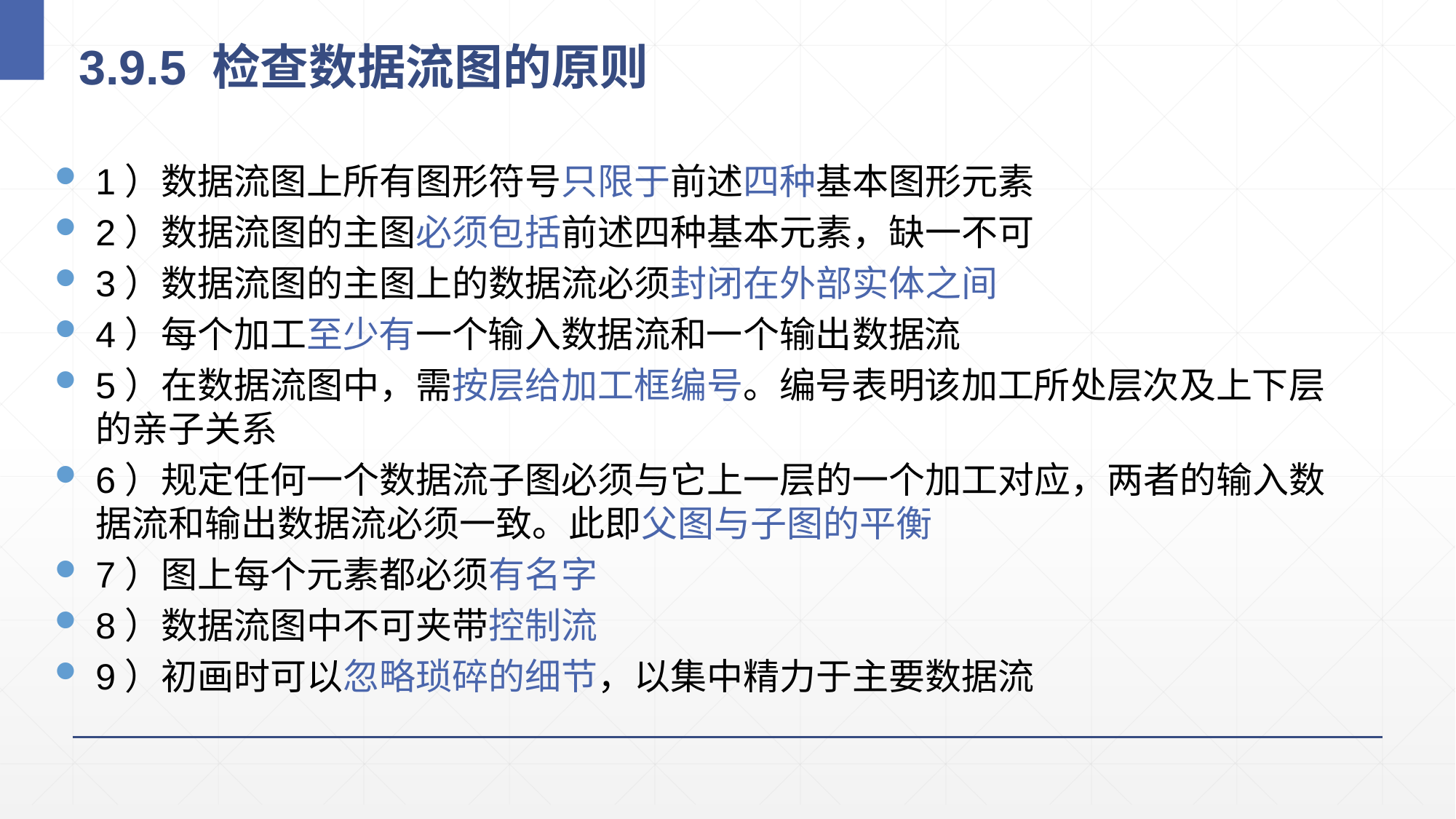

# 3.9.5 检查数据流图的原则
1）数据流图上所有图形符号只限于前述四种基本图形元素
2）数据流图的主图必须包括前述四种基本元素，缺一不可
3）数据流图的主图上的数据流必须封闭在外部实体之间
4）每个加工至少有一个输入数据流和一个输出数据流
5）在数据流图中，需按层给加工框编号。编号表明该加工所处层次及上下层的亲子关系
6）规定任何一个数据流子图必须与它上一层的一个加工对应，两者的输入数据流和输出数据流必须一致。此即父图与子图的平衡
7）图上每个元素都必须有名字
8）数据流图中不可夹带控制流
9）初画时可以忽略琐碎的细节，以集中精力于主要数据流